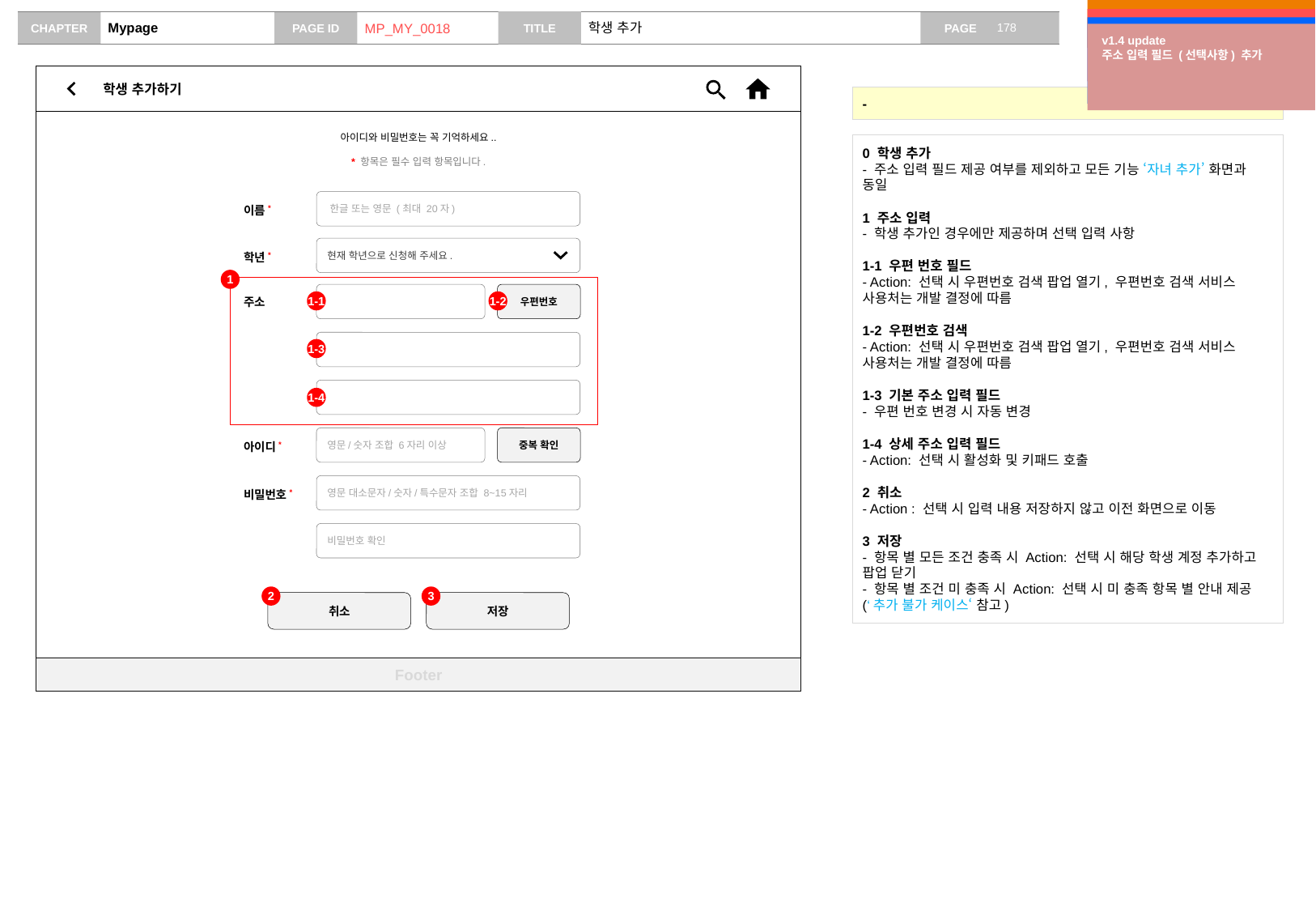

v0.8 update
학생 추가 화면 추가
v1.0 update
학년 미선택 상태 문구 변경

# Mypage
MP_MY_0018
학생 추가
v1.1 update
필수 입력 안내 문구 수정

v1.4 update
주소 입력 필드 (선택사항) 추가

학생 추가하기

-
아이디와 비밀번호는 꼭 기억하세요..
0 학생 추가
- 주소 입력 필드 제공 여부를 제외하고 모든 기능 ‘자녀 추가’ 화면과 동일

1 주소 입력
- 학생 추가인 경우에만 제공하며 선택 입력 사항

1-1 우편 번호 필드
- Action: 선택 시 우편번호 검색 팝업 열기, 우편번호 검색 서비스 사용처는 개발 결정에 따름
1-2 우편번호 검색
- Action: 선택 시 우편번호 검색 팝업 열기, 우편번호 검색 서비스 사용처는 개발 결정에 따름

1-3 기본 주소 입력 필드
- 우편 번호 변경 시 자동 변경

1-4 상세 주소 입력 필드
- Action: 선택 시 활성화 및 키패드 호출
2 취소
- Action : 선택 시 입력 내용 저장하지 않고 이전 화면으로 이동

3 저장
- 항목 별 모든 조건 충족 시 Action: 선택 시 해당 학생 계정 추가하고 팝업 닫기
- 항목 별 조건 미 충족 시 Action: 선택 시 미 충족 항목 별 안내 제공 (‘추가 불가 케이스‘ 참고)
* 항목은 필수 입력 항목입니다.
한글 또는 영문 (최대 20자)
이름*
현재 학년으로 신청해 주세요.
학년*

1

우편번호
1-1
1-2
주소

1-3

1-4
영문/숫자 조합 6자리 이상
중복 확인
아이디*
영문 대소문자/숫자/특수문자 조합 8~15자리
비밀번호*
비밀번호 확인
2
3
취소
저장
Footer